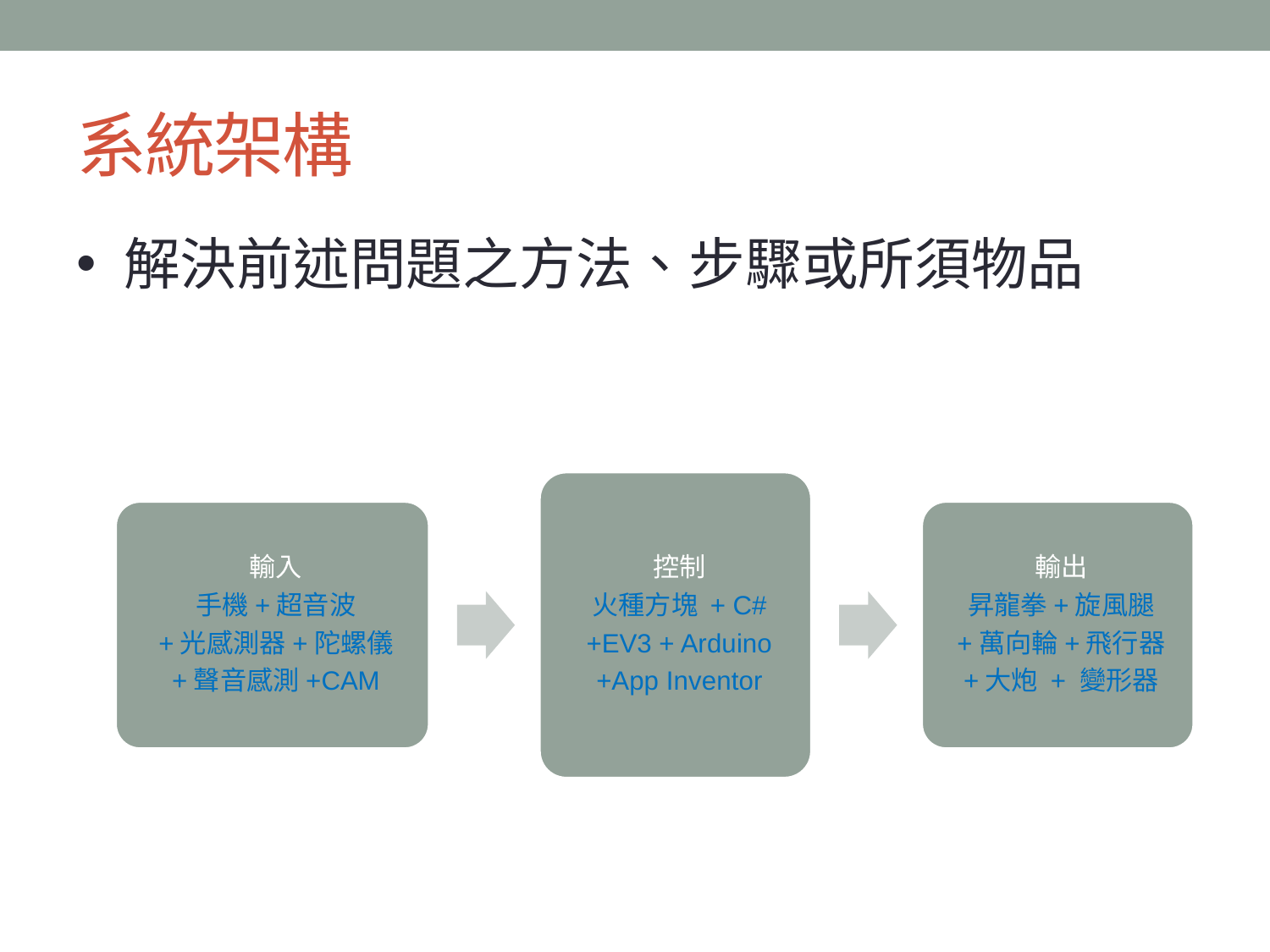

# 系統架構
解決前述問題之方法、步驟或所須物品

輸入
手機+超音波
+光感測器+陀螺儀
+聲音感測+CAM

控制
火種方塊 + C#
+EV3 + Arduino
+App Inventor

輸出
昇龍拳+旋風腿
+萬向輪+飛行器
+大炮 + 變形器